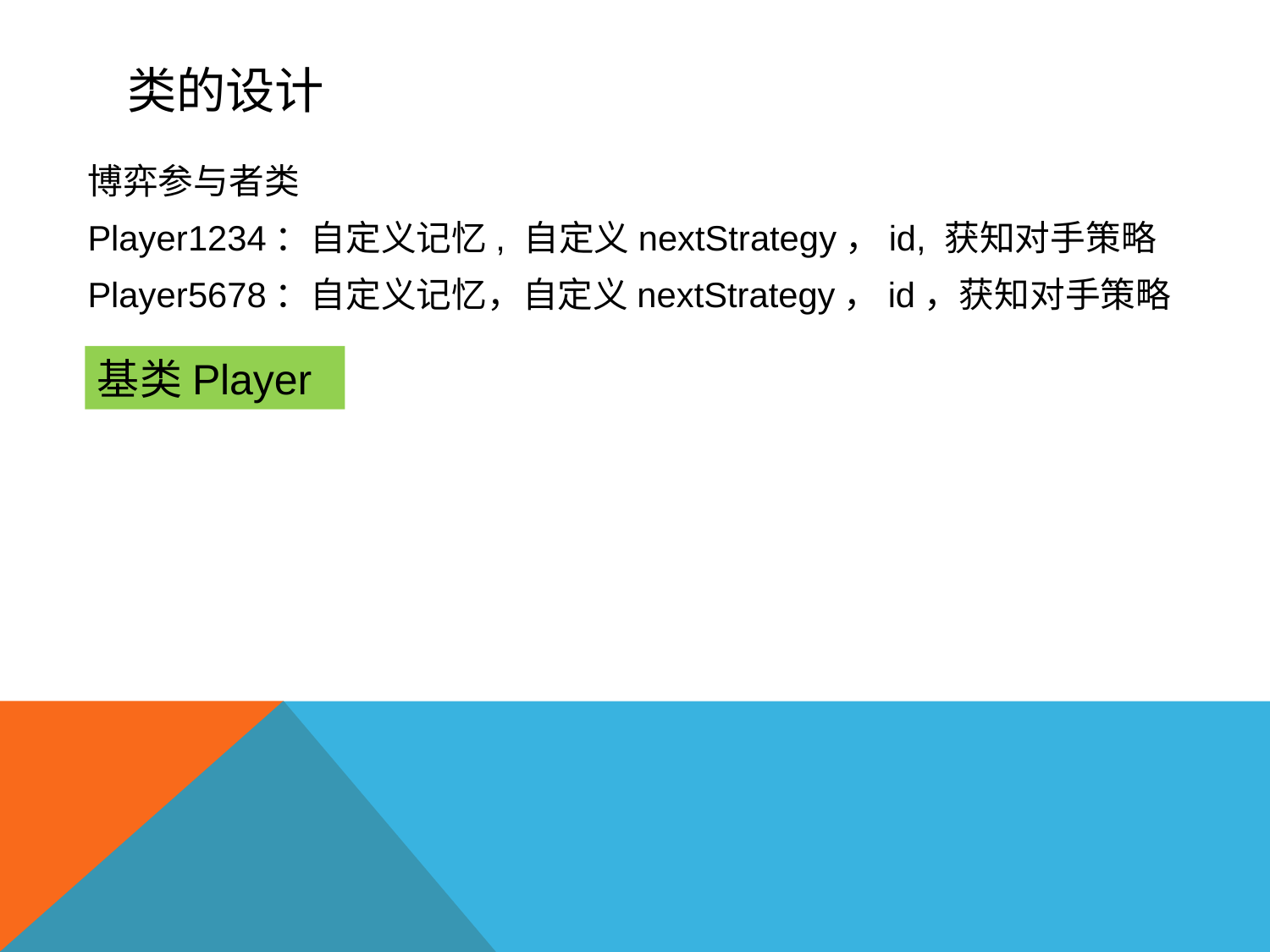

# 类的设计
博弈参与者类
Player1234：自定义记忆, 自定义nextStrategy，id, 获知对手策略
Player5678：自定义记忆，自定义nextStrategy，id，获知对手策略

基类Player